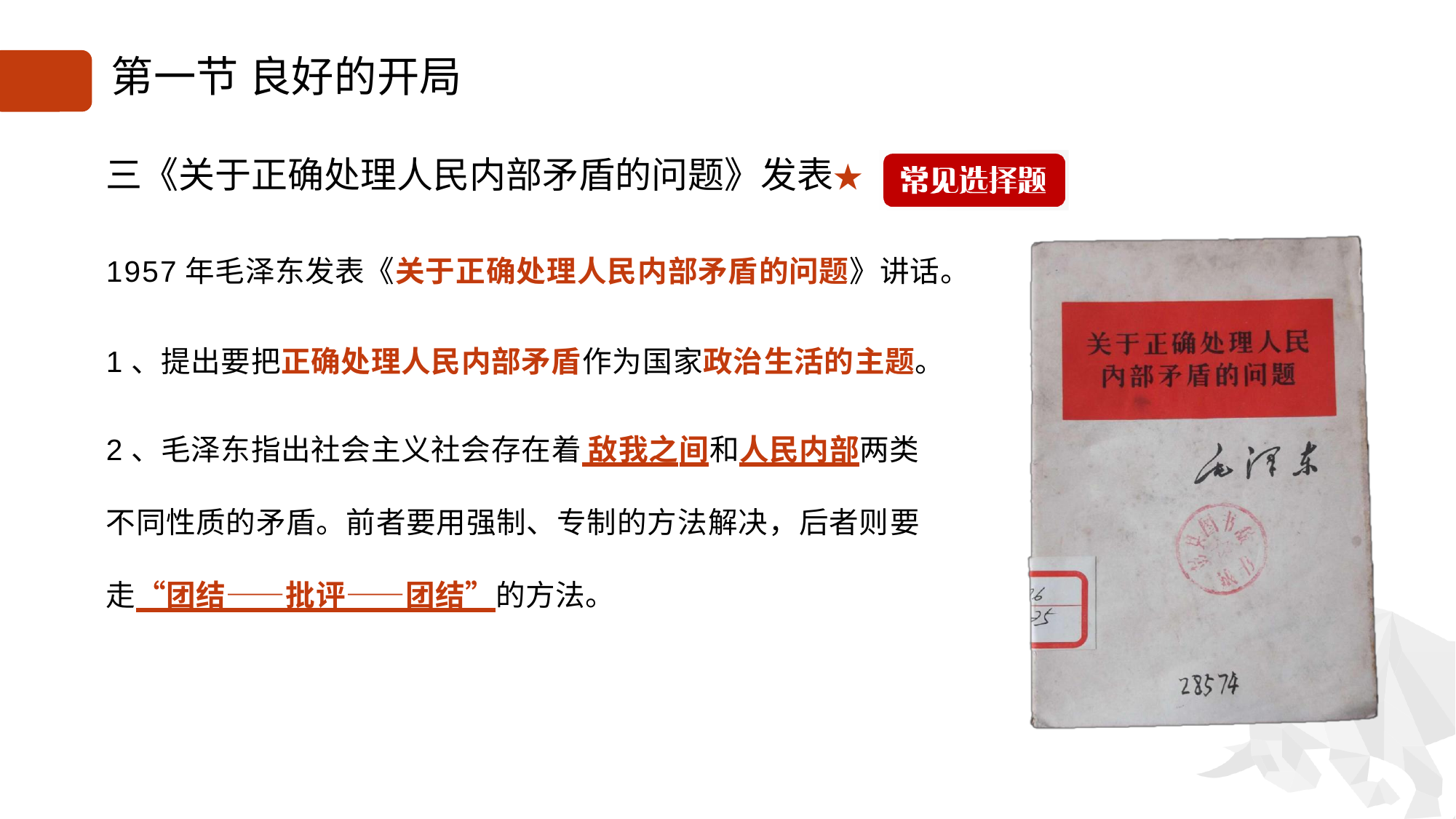

# 第一节 良好的开局
三《关于正确处理人民内部矛盾的问题》发表★

1957年毛泽东发表《关于正确处理人民内部矛盾的问题》讲话。

1、提出要把正确处理人民内部矛盾作为国家政治生活的主题。
2、毛泽东指出社会主义社会存在着 敌我之间和人民内部两类不同性质的矛盾。前者要用强制、专制的方法解决，后者则要走“团结——批评——团结”的方法。